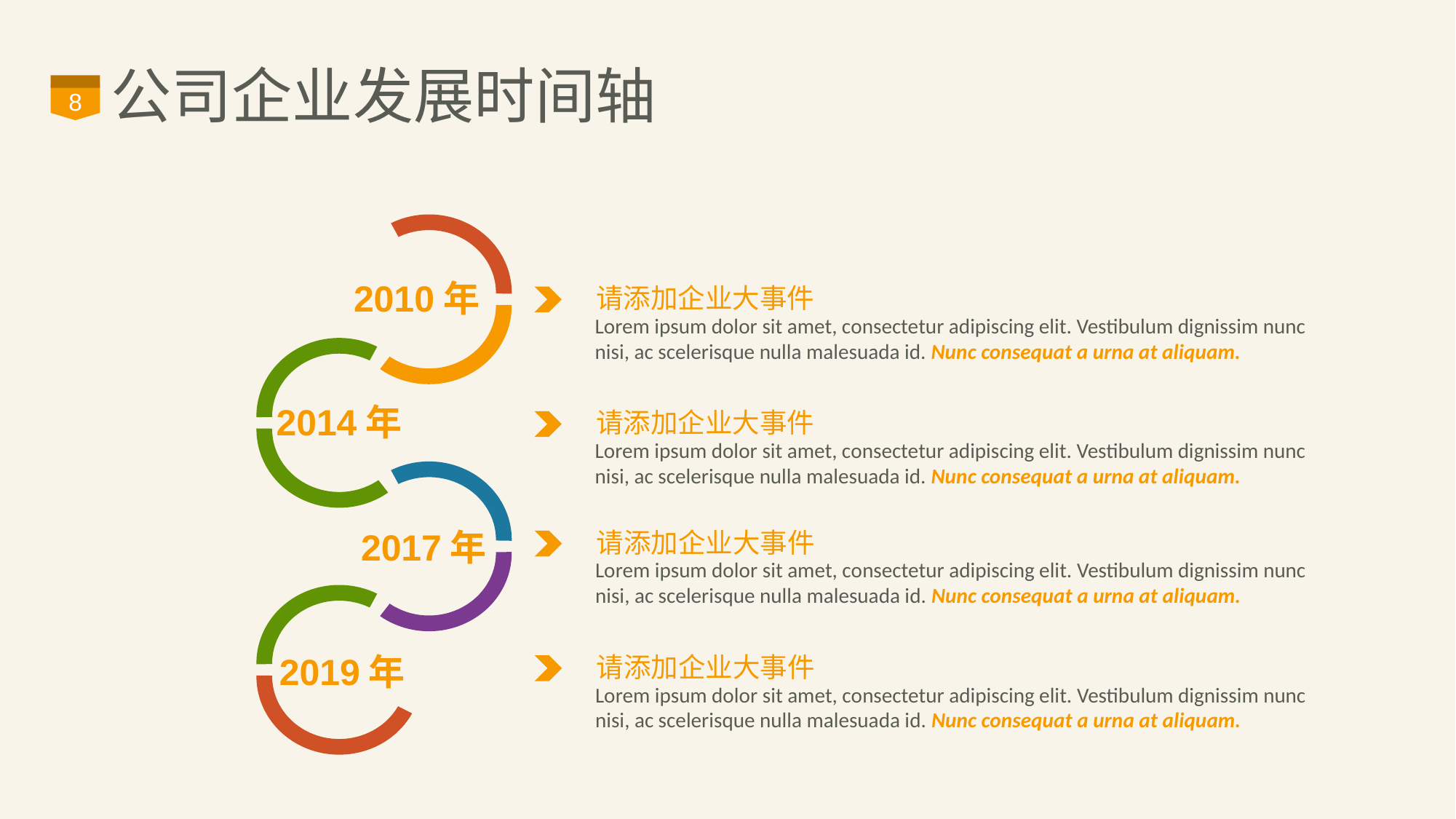

# 公司企业发展时间轴
8

2010年

2014年
2017年
2019年
请添加企业大事件
Lorem ipsum dolor sit amet, consectetur adipiscing elit. Vestibulum dignissim nunc nisi, ac scelerisque nulla malesuada id. Nunc consequat a urna at aliquam.

请添加企业大事件
Lorem ipsum dolor sit amet, consectetur adipiscing elit. Vestibulum dignissim nunc nisi, ac scelerisque nulla malesuada id. Nunc consequat a urna at aliquam.

请添加企业大事件
Lorem ipsum dolor sit amet, consectetur adipiscing elit. Vestibulum dignissim nunc nisi, ac scelerisque nulla malesuada id. Nunc consequat a urna at aliquam.

请添加企业大事件
Lorem ipsum dolor sit amet, consectetur adipiscing elit. Vestibulum dignissim nunc nisi, ac scelerisque nulla malesuada id. Nunc consequat a urna at aliquam.